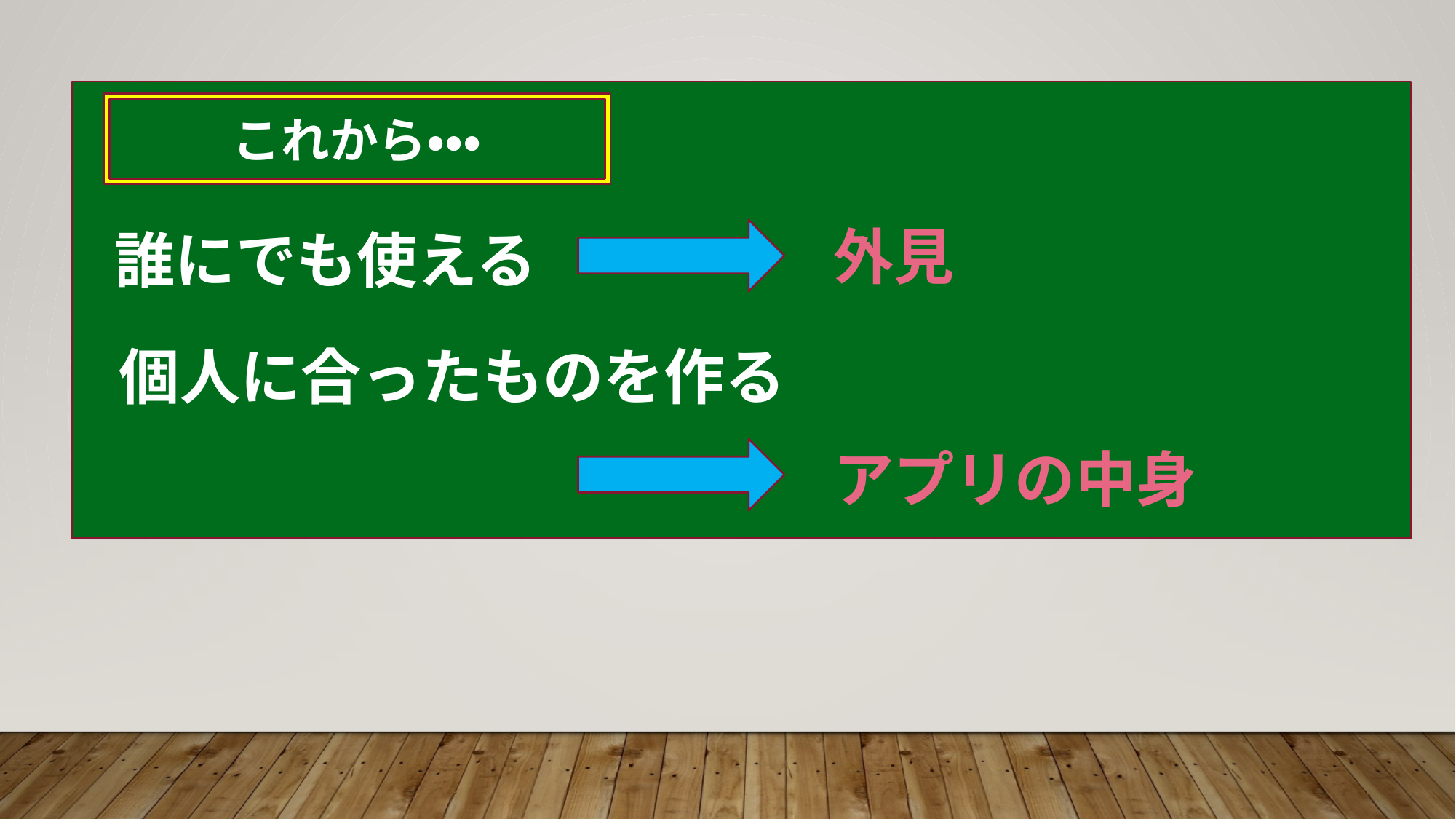

これから・・・
外見
誰にでも使える

個人に合ったものを作る
アプリの中身